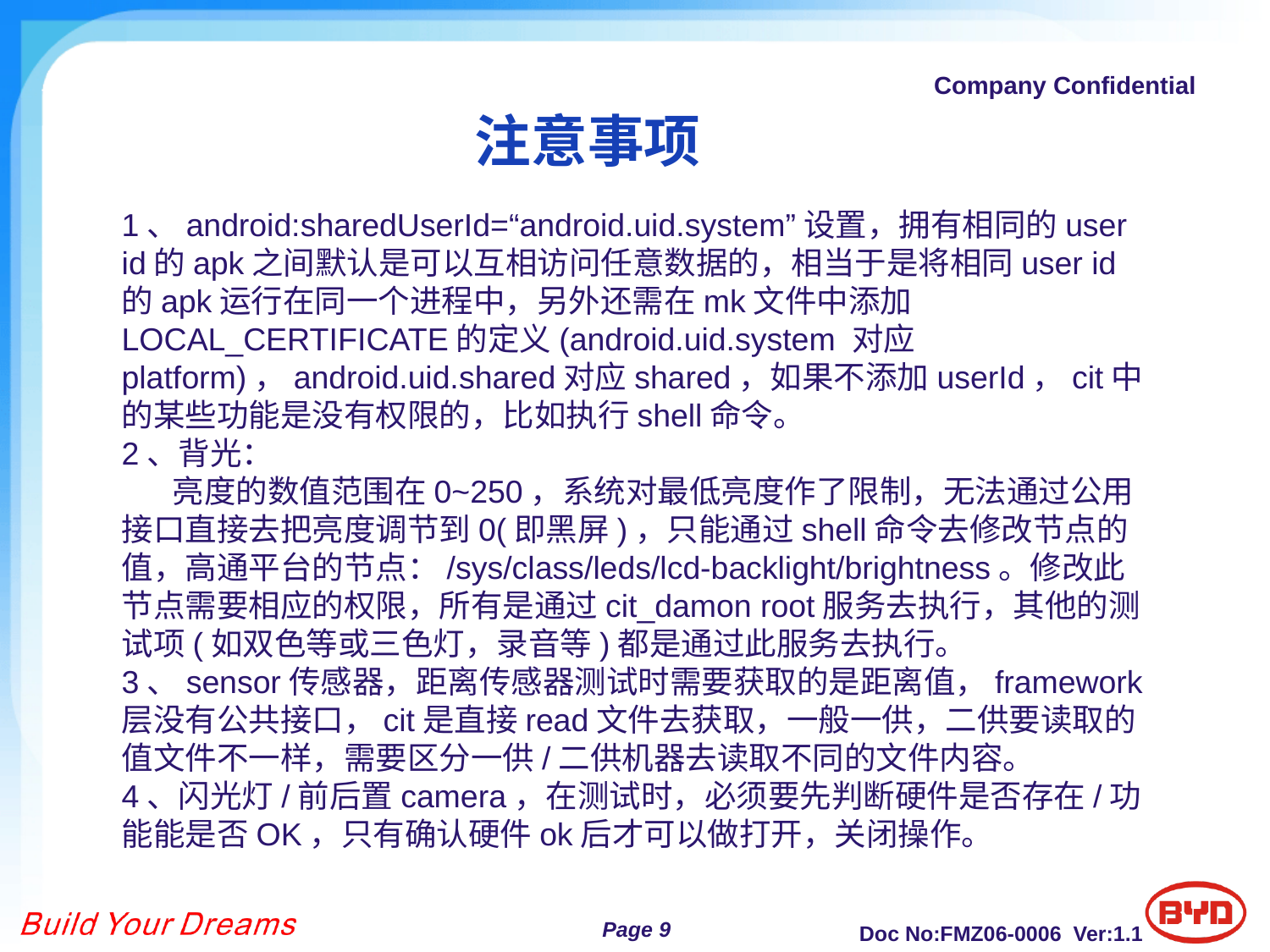

注意事项
1、android:sharedUserId=“android.uid.system”设置，拥有相同的user id的apk之间默认是可以互相访问任意数据的，相当于是将相同user id的apk运行在同一个进程中，另外还需在mk文件中添加LOCAL_CERTIFICATE的定义(android.uid.system 对应platform)，android.uid.shared对应shared，如果不添加userId，cit中的某些功能是没有权限的，比如执行shell命令。
2、背光：
      亮度的数值范围在0~250，系统对最低亮度作了限制，无法通过公用接口直接去把亮度调节到0(即黑屏)，只能通过shell命令去修改节点的值，高通平台的节点：/sys/class/leds/lcd-backlight/brightness。修改此节点需要相应的权限，所有是通过cit_damon root服务去执行，其他的测试项(如双色等或三色灯，录音等)都是通过此服务去执行。
3、sensor传感器，距离传感器测试时需要获取的是距离值，framework层没有公共接口，cit是直接read文件去获取，一般一供，二供要读取的值文件不一样，需要区分一供/二供机器去读取不同的文件内容。
4、闪光灯/前后置camera，在测试时，必须要先判断硬件是否存在/功能能是否OK，只有确认硬件ok后才可以做打开，关闭操作。